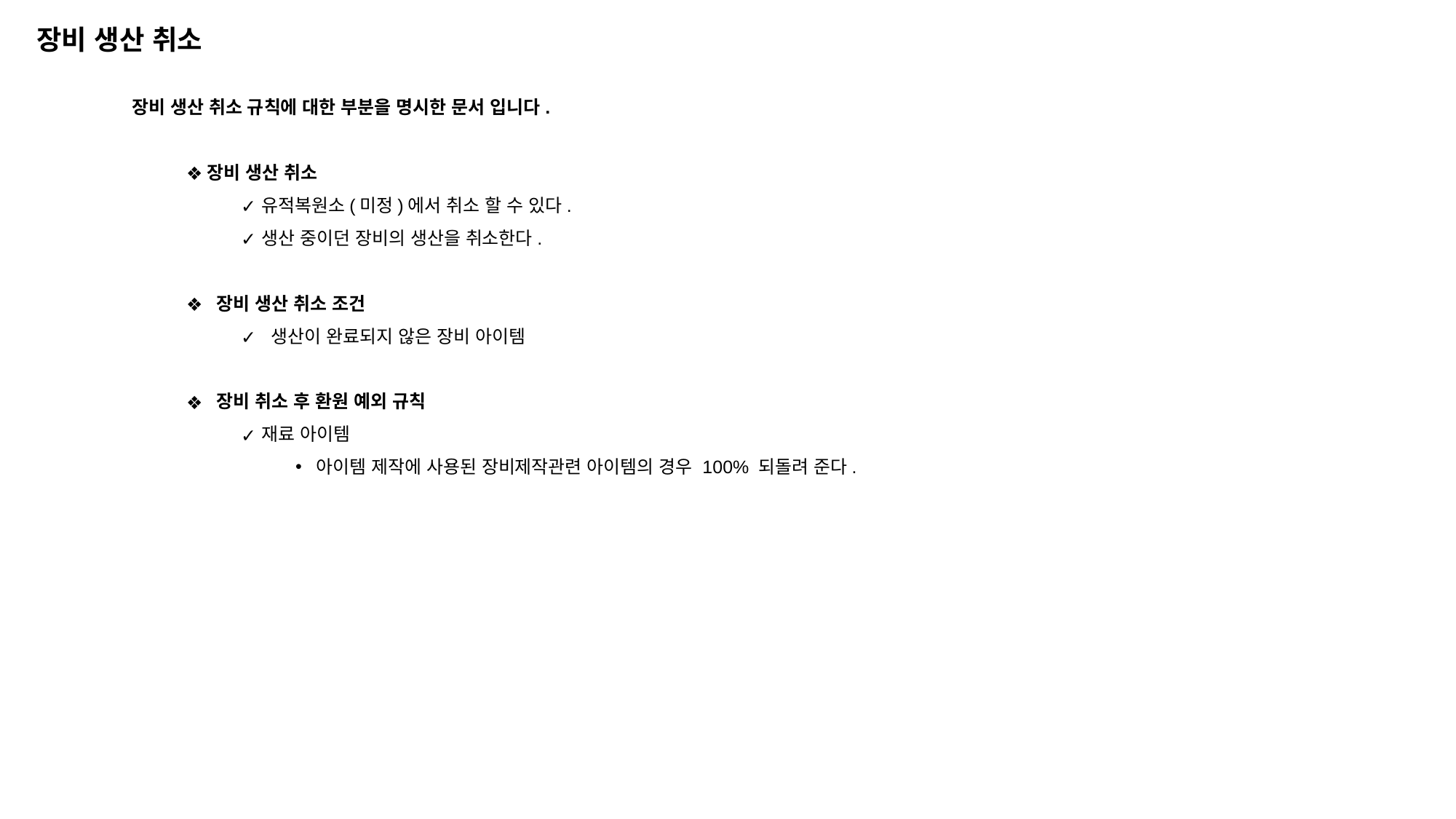

장비 생산 취소
장비 생산 취소 규칙에 대한 부분을 명시한 문서 입니다.

장비 생산 취소
유적복원소(미정)에서 취소 할 수 있다.
생산 중이던 장비의 생산을 취소한다.

 장비 생산 취소 조건
 생산이 완료되지 않은 장비 아이템

 장비 취소 후 환원 예외 규칙
재료 아이템
아이템 제작에 사용된 장비제작관련 아이템의 경우 100% 되돌려 준다.